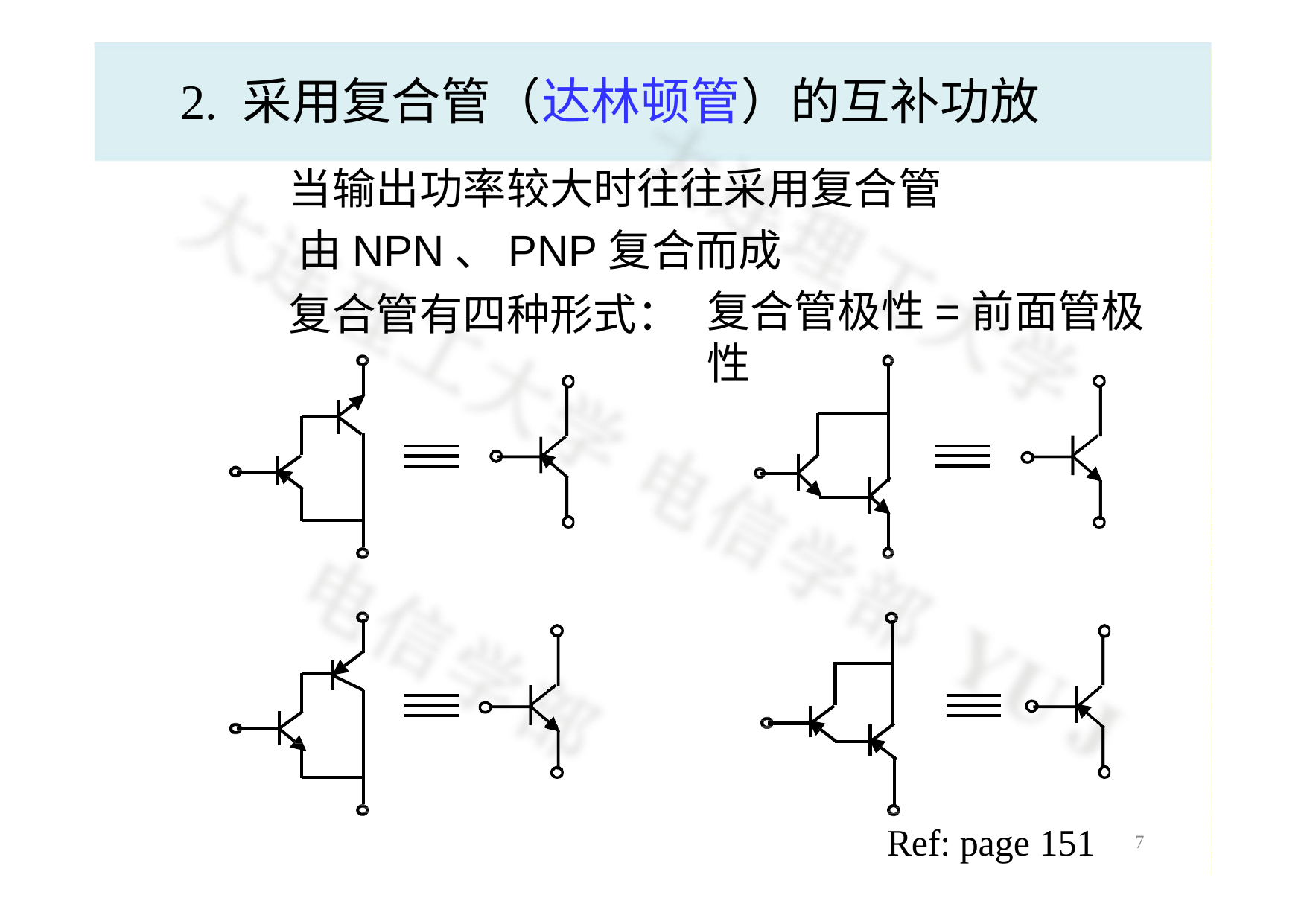

# 2. 采用复合管（达林顿管）的互补功放
当输出功率较大时往往采用复合管  由NPN、PNP复合而成
复合管极性=前面管极性
复合管有四种形式：

Ref: page 151
7